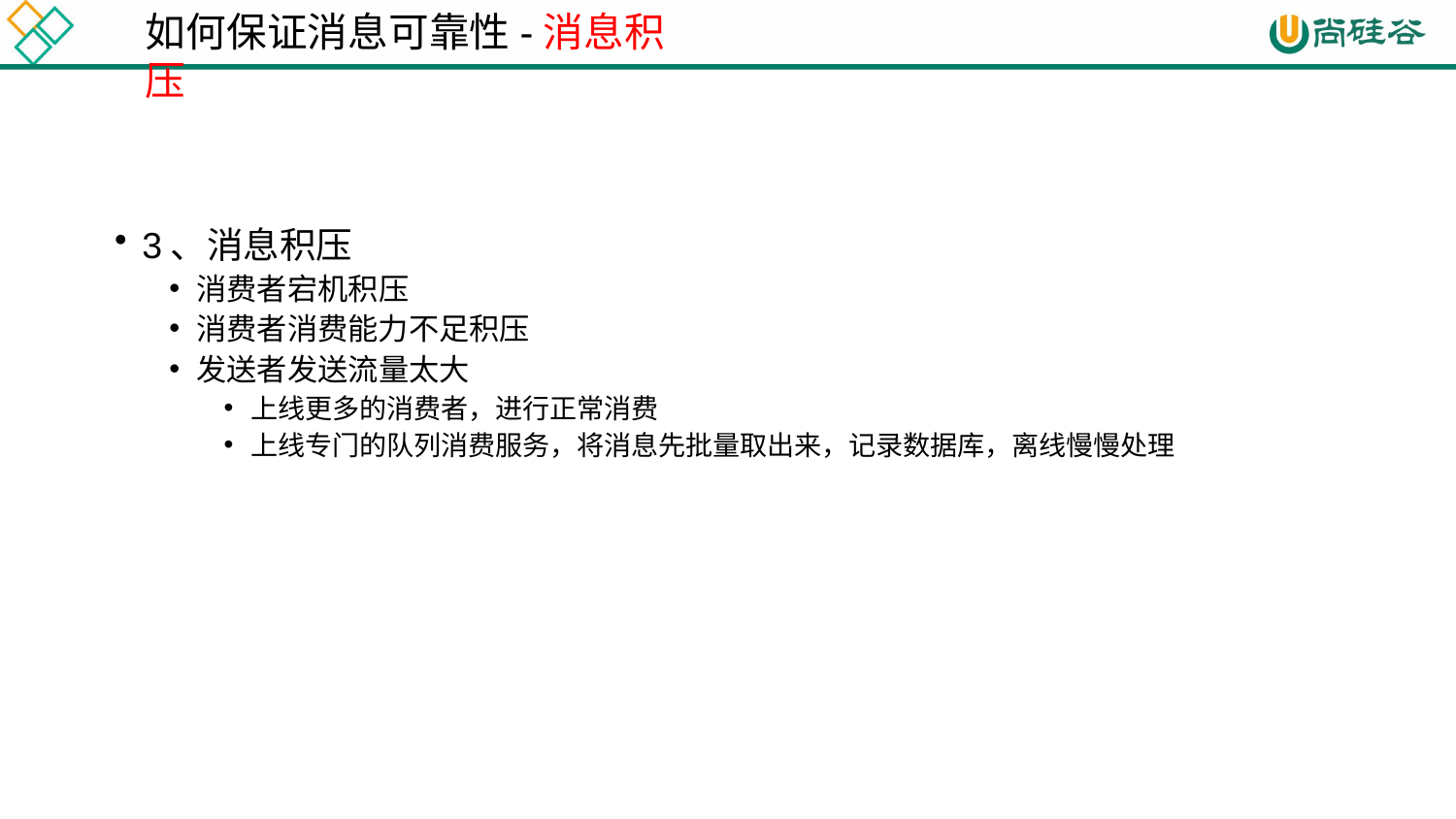

# 如何保证消息可靠性-消息积压
3、消息积压
消费者宕机积压
消费者消费能力不足积压
发送者发送流量太大
上线更多的消费者，进行正常消费
上线专门的队列消费服务，将消息先批量取出来，记录数据库，离线慢慢处理